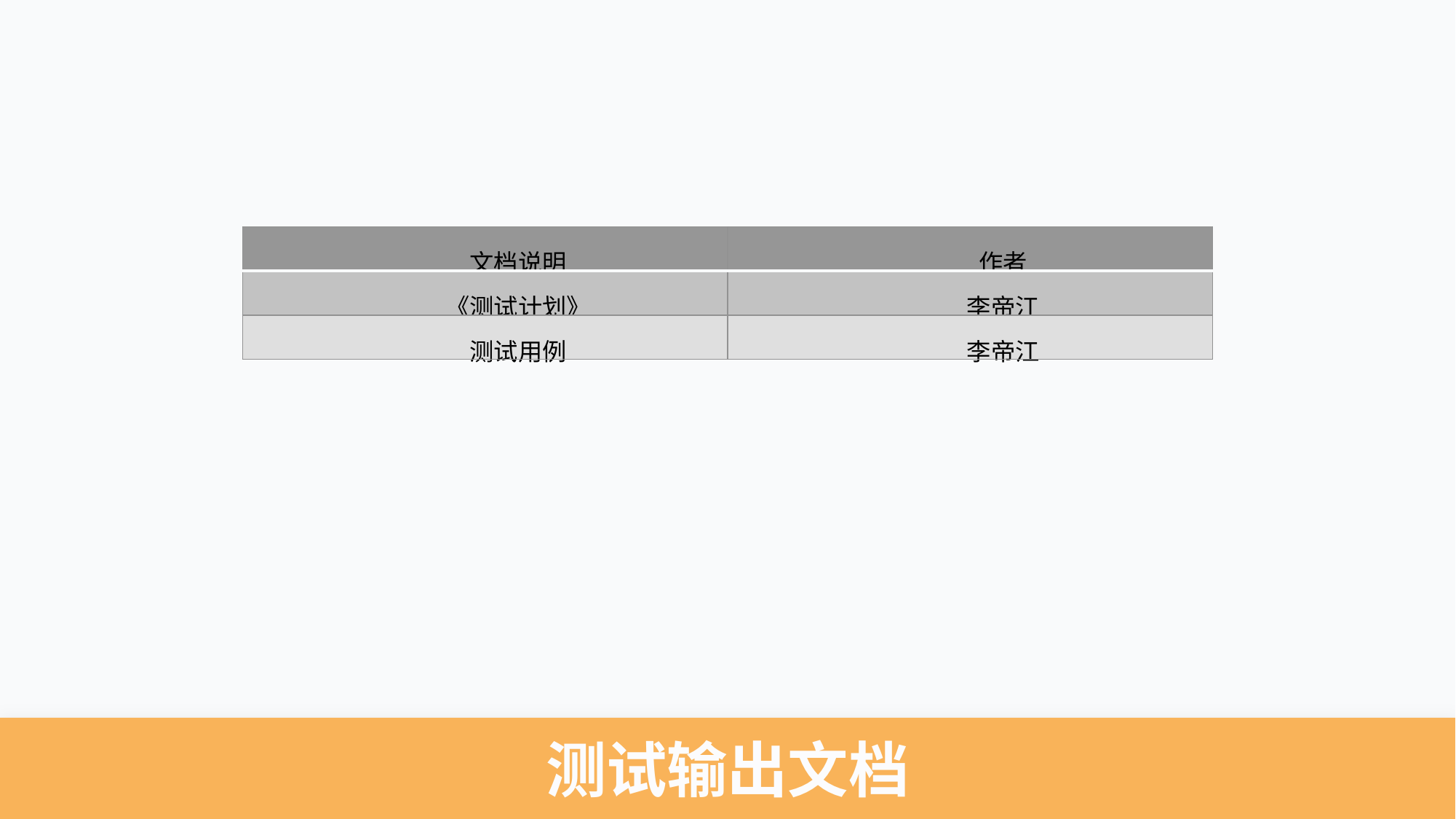

| 文档说明 | 作者 |
| --- | --- |
| 《测试计划》 | 李帝江 |
| 测试用例 | 李帝江 |

测试输出文档